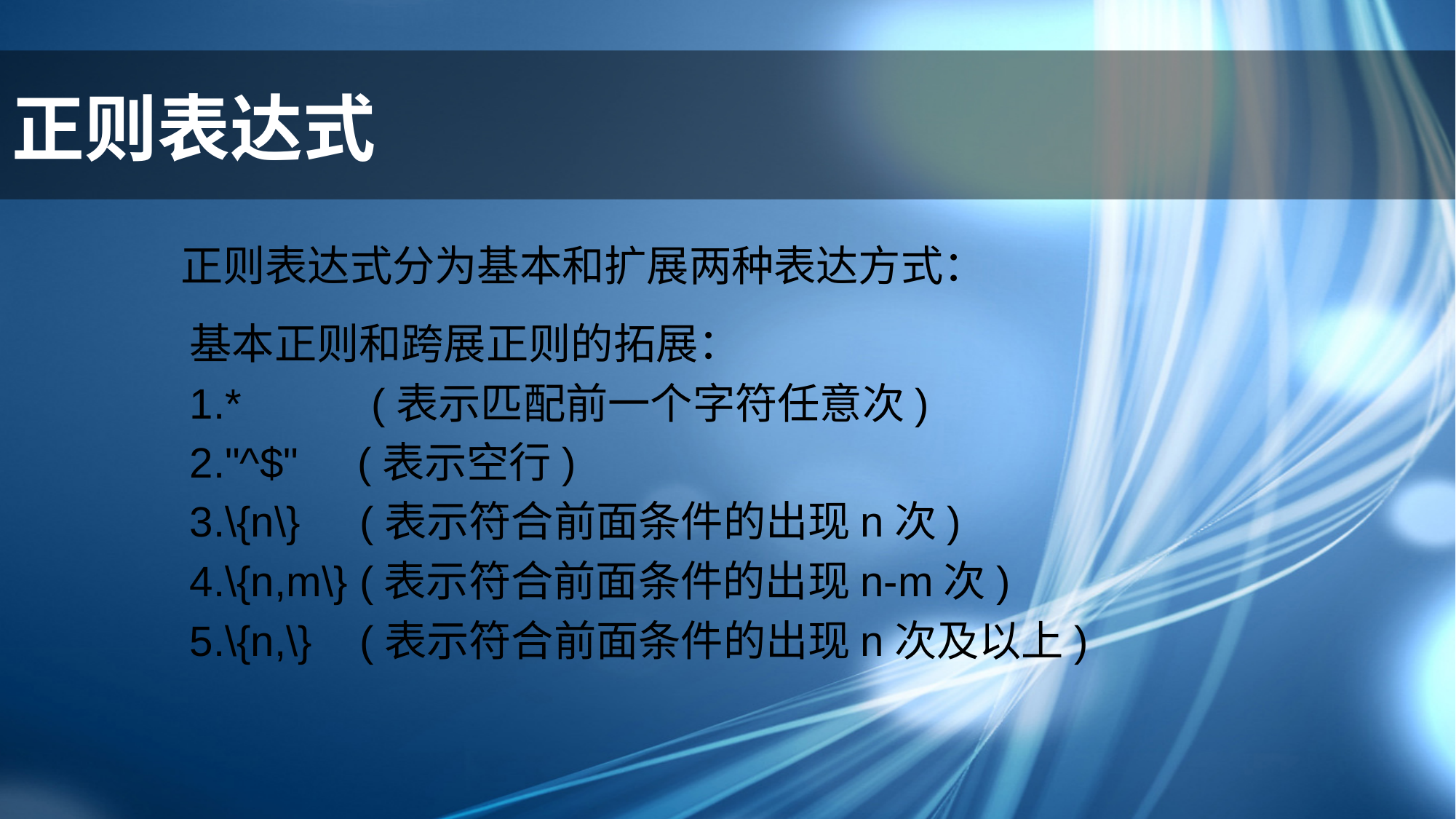

# 正则表达式
正则表达式分为基本和扩展两种表达方式：
基本正则和跨展正则的拓展：
1.*           (表示匹配前一个字符任意次)
2."^$"     (表示空行)
3.\{n\}     (表示符合前面条件的出现n次)
4.\{n,m\} (表示符合前面条件的出现n-m次)
5.\{n,\}    (表示符合前面条件的出现n次及以上)